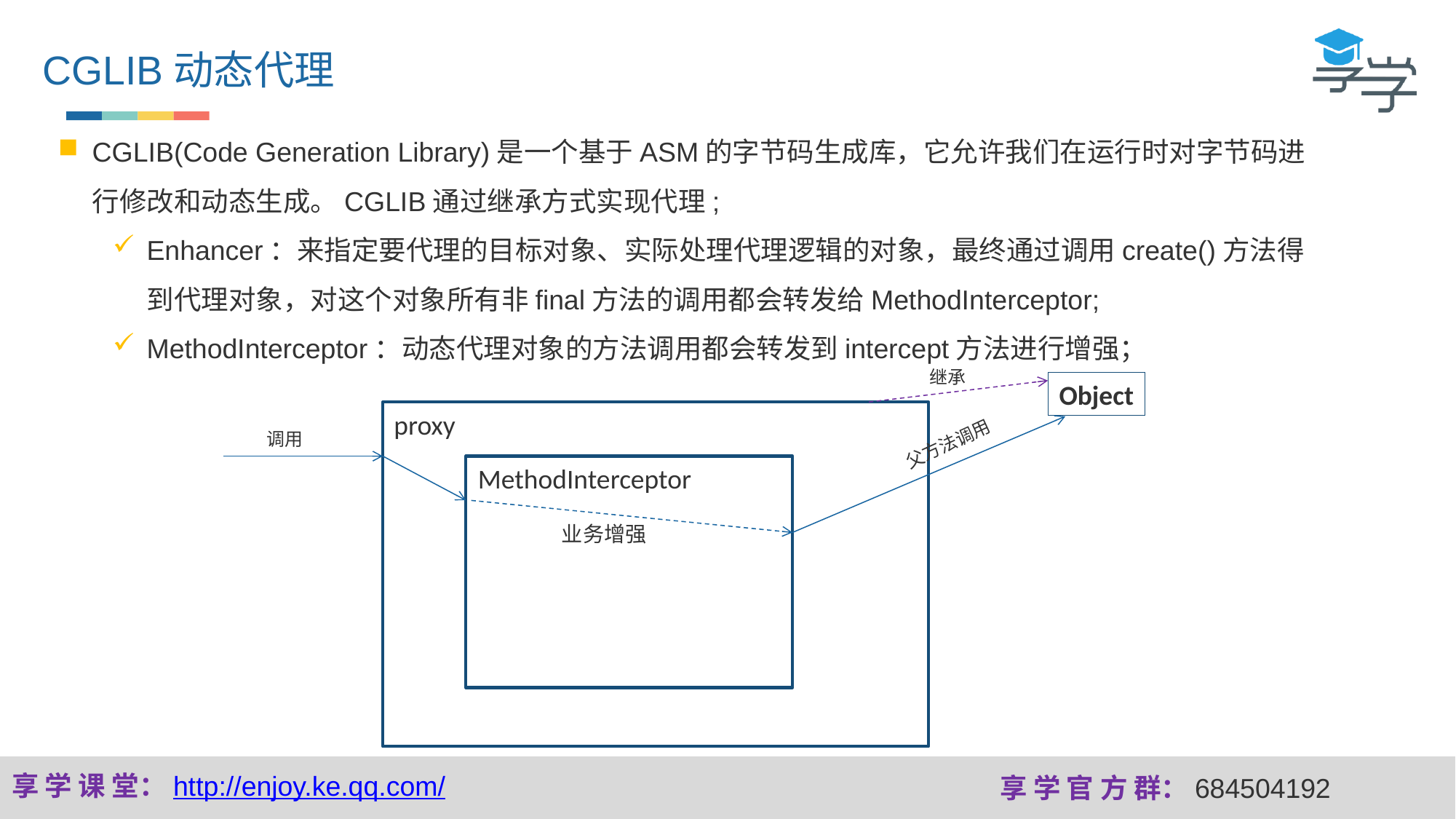

CGLIB动态代理

CGLIB(Code Generation Library)是一个基于ASM的字节码生成库，它允许我们在运行时对字节码进行修改和动态生成。CGLIB通过继承方式实现代理;
Enhancer：来指定要代理的目标对象、实际处理代理逻辑的对象，最终通过调用create()方法得到代理对象，对这个对象所有非final方法的调用都会转发给MethodInterceptor;
MethodInterceptor：动态代理对象的方法调用都会转发到intercept方法进行增强；
继承
Object

proxy
调用
父方法调用

MethodInterceptor
业务增强